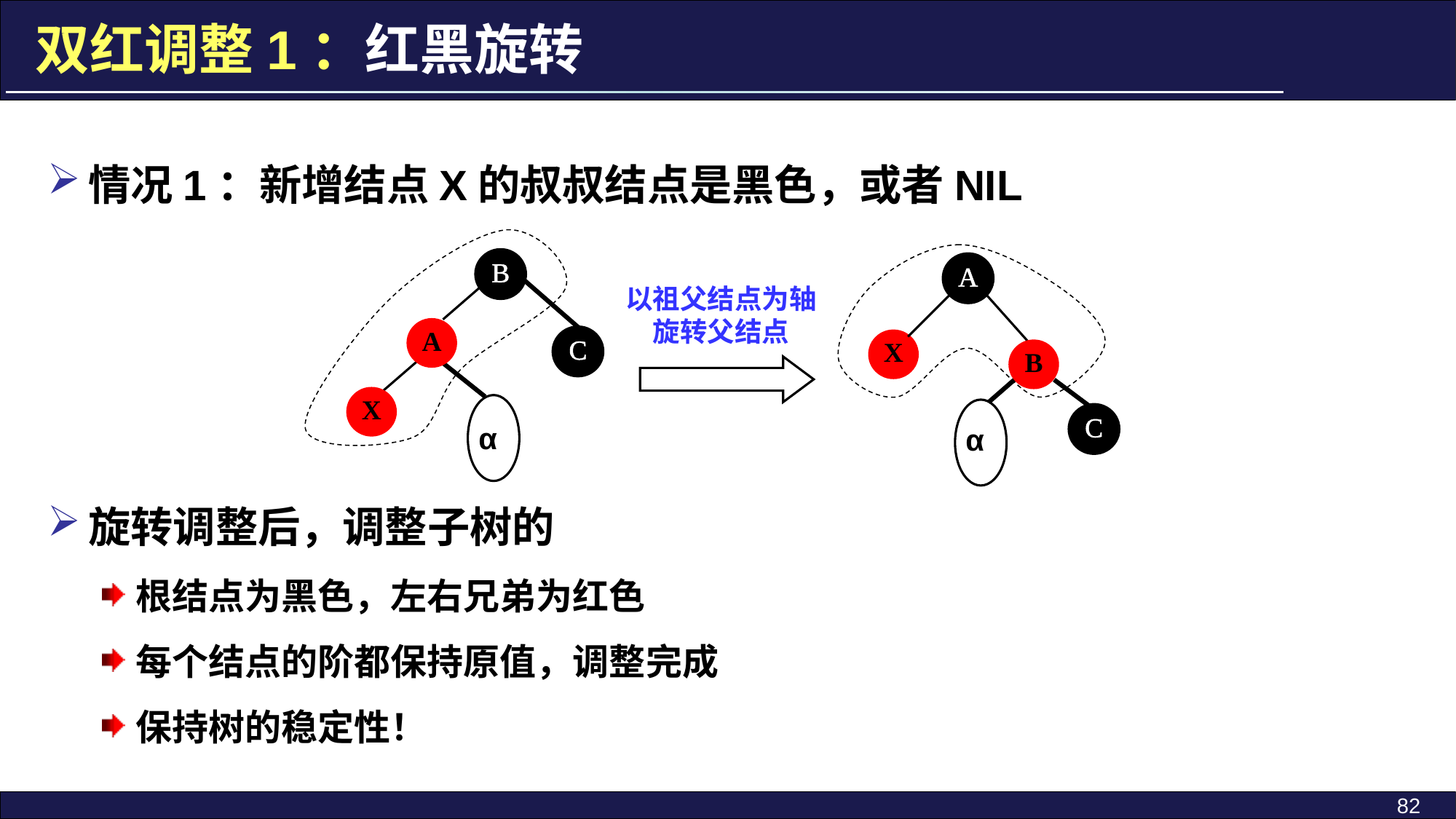

双红调整1：红黑旋转
情况1：新增结点X的叔叔结点是黑色，或者NIL

旋转调整后，调整子树的
根结点为黑色，左右兄弟为红色
每个结点的阶都保持原值，调整完成
保持树的稳定性！

B
A
以祖父结点为轴旋转父结点

A
C
X
B

X

C
α
α
82